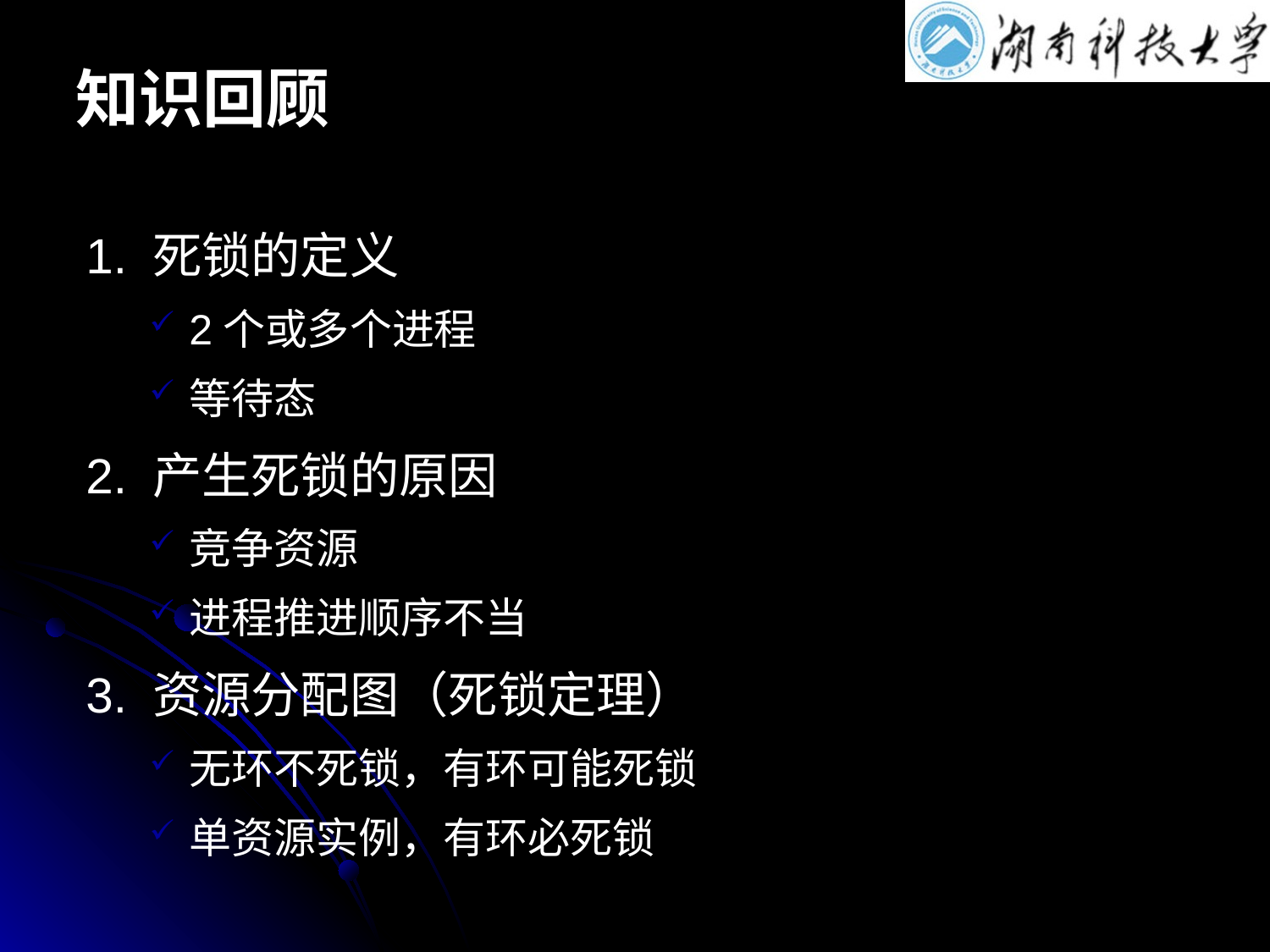

# 知识回顾
1. 死锁的定义
2个或多个进程
等待态
2. 产生死锁的原因
竞争资源
进程推进顺序不当
3. 资源分配图（死锁定理）
无环不死锁，有环可能死锁
单资源实例，有环必死锁